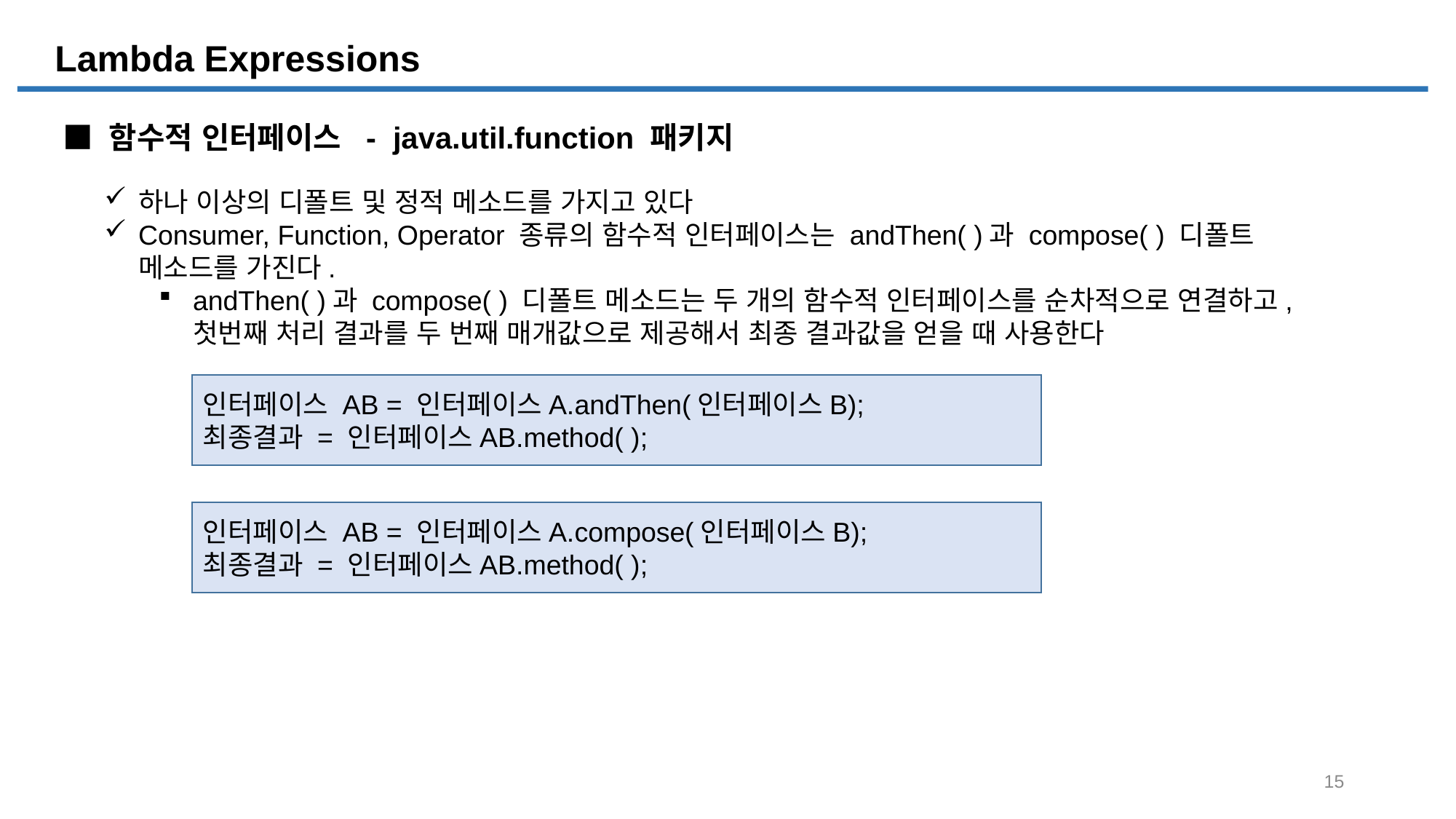

Lambda Expressions

■ 함수적 인터페이스  -  java.util.function 패키지
하나 이상의 디폴트 및 정적 메소드를 가지고 있다
Consumer, Function, Operator 종류의 함수적 인터페이스는 andThen( )과 compose( ) 디폴트 메소드를 가진다.
andThen( )과 compose( ) 디폴트 메소드는 두 개의 함수적 인터페이스를 순차적으로 연결하고, 첫번째 처리 결과를 두 번째 매개값으로 제공해서 최종 결과값을 얻을 때 사용한다
인터페이스 AB = 인터페이스A.andThen(인터페이스B);
최종결과 = 인터페이스AB.method( );
인터페이스 AB = 인터페이스A.compose(인터페이스B);
최종결과 = 인터페이스AB.method( );
15